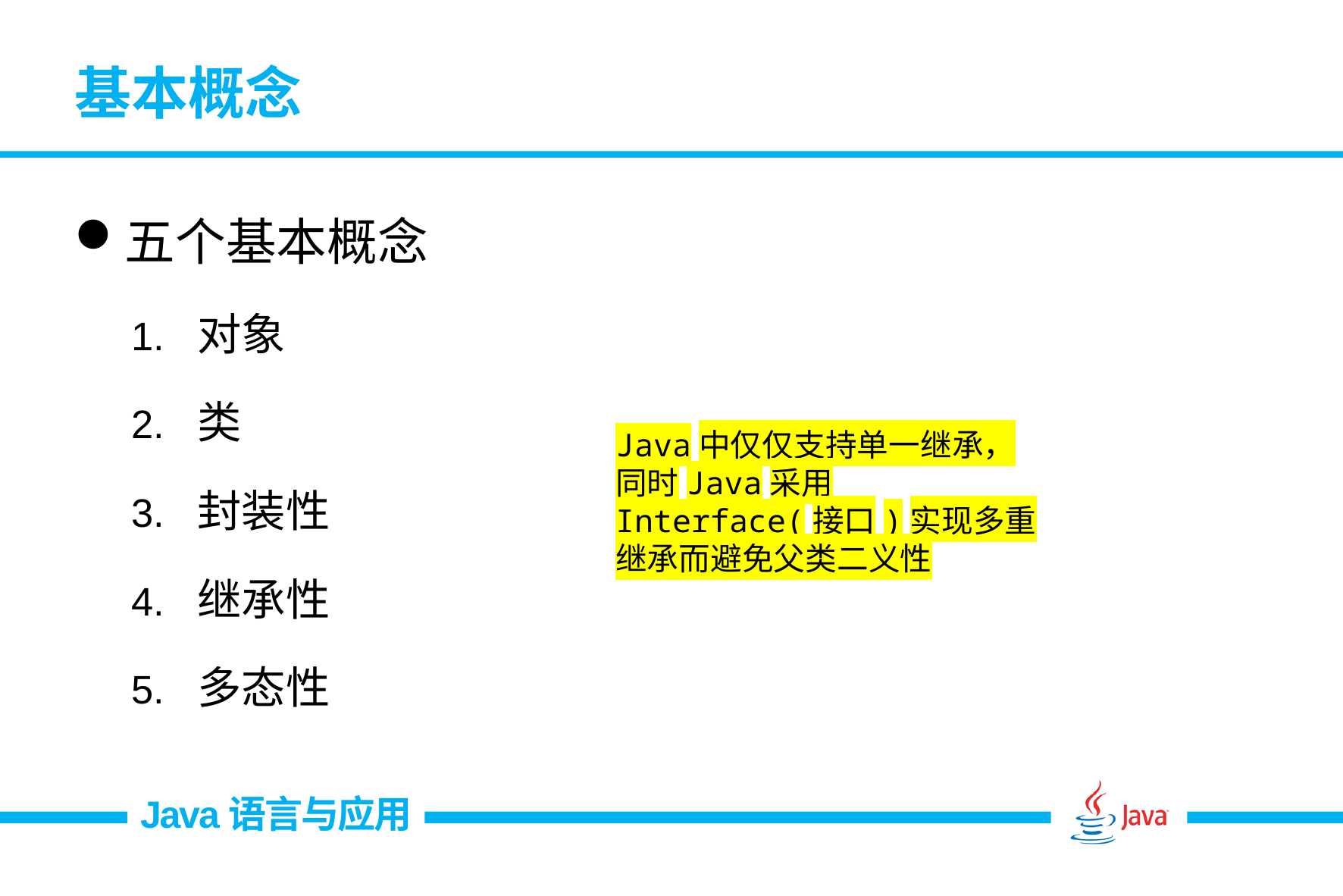

1
# 基本概念
五个基本概念
对象
类
封装性
继承性
多态性
Java中仅仅支持单一继承，同时Java采用Interface(接口)实现多重继承而避免父类二义性